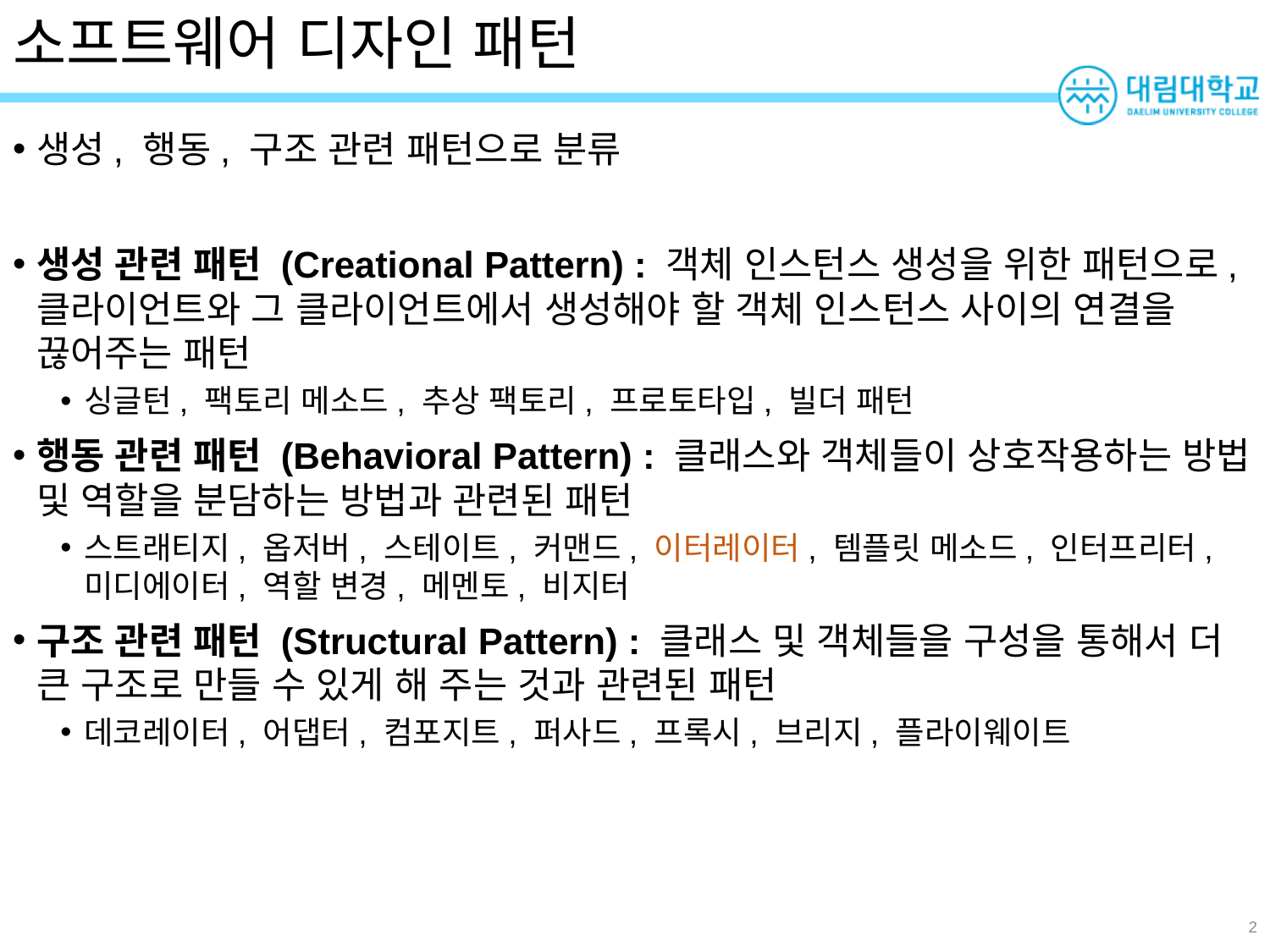

# 소프트웨어 디자인 패턴
생성, 행동, 구조 관련 패턴으로 분류

생성 관련 패턴 (Creational Pattern) : 객체 인스턴스 생성을 위한 패턴으로, 클라이언트와 그 클라이언트에서 생성해야 할 객체 인스턴스 사이의 연결을 끊어주는 패턴
싱글턴, 팩토리 메소드, 추상 팩토리, 프로토타입, 빌더 패턴
행동 관련 패턴 (Behavioral Pattern) : 클래스와 객체들이 상호작용하는 방법 및 역할을 분담하는 방법과 관련된 패턴
스트래티지, 옵저버, 스테이트, 커맨드, 이터레이터, 템플릿 메소드, 인터프리터, 미디에이터, 역할 변경, 메멘토, 비지터
구조 관련 패턴 (Structural Pattern) : 클래스 및 객체들을 구성을 통해서 더 큰 구조로 만들 수 있게 해 주는 것과 관련된 패턴
데코레이터, 어댑터, 컴포지트, 퍼사드, 프록시, 브리지, 플라이웨이트

2